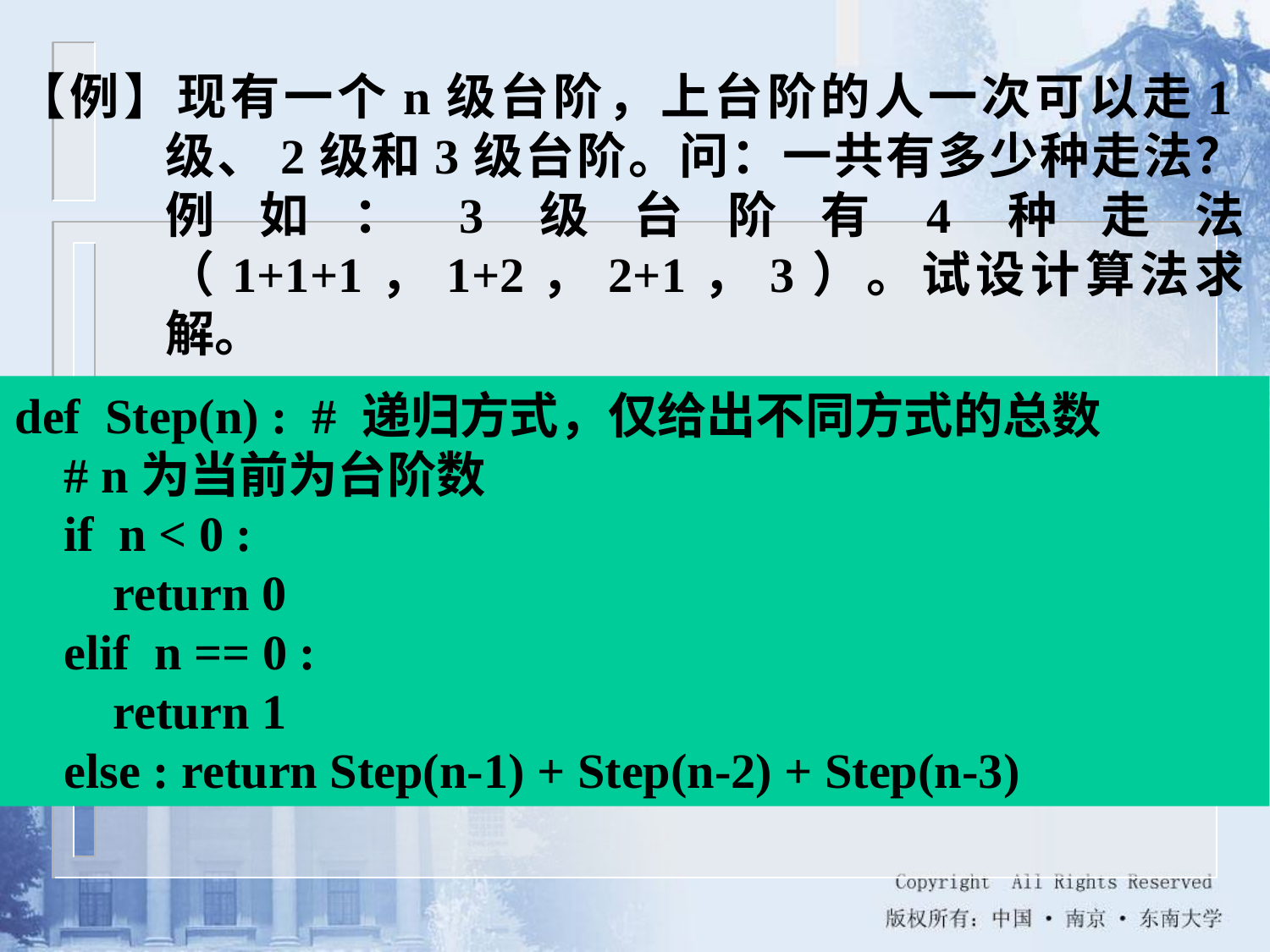

【例】现有一个n级台阶，上台阶的人一次可以走1级、2级和3级台阶。问：一共有多少种走法？例如：3级台阶有4种走法（1+1+1，1+2，2+1，3）。试设计算法求解。
def  Step(n) :  # 递归方式，仅给出不同方式的总数
    # n为当前为台阶数
    if  n < 0 :
        return 0
    elif  n == 0 :
        return 1
    else : return Step(n-1) + Step(n-2) + Step(n-3)